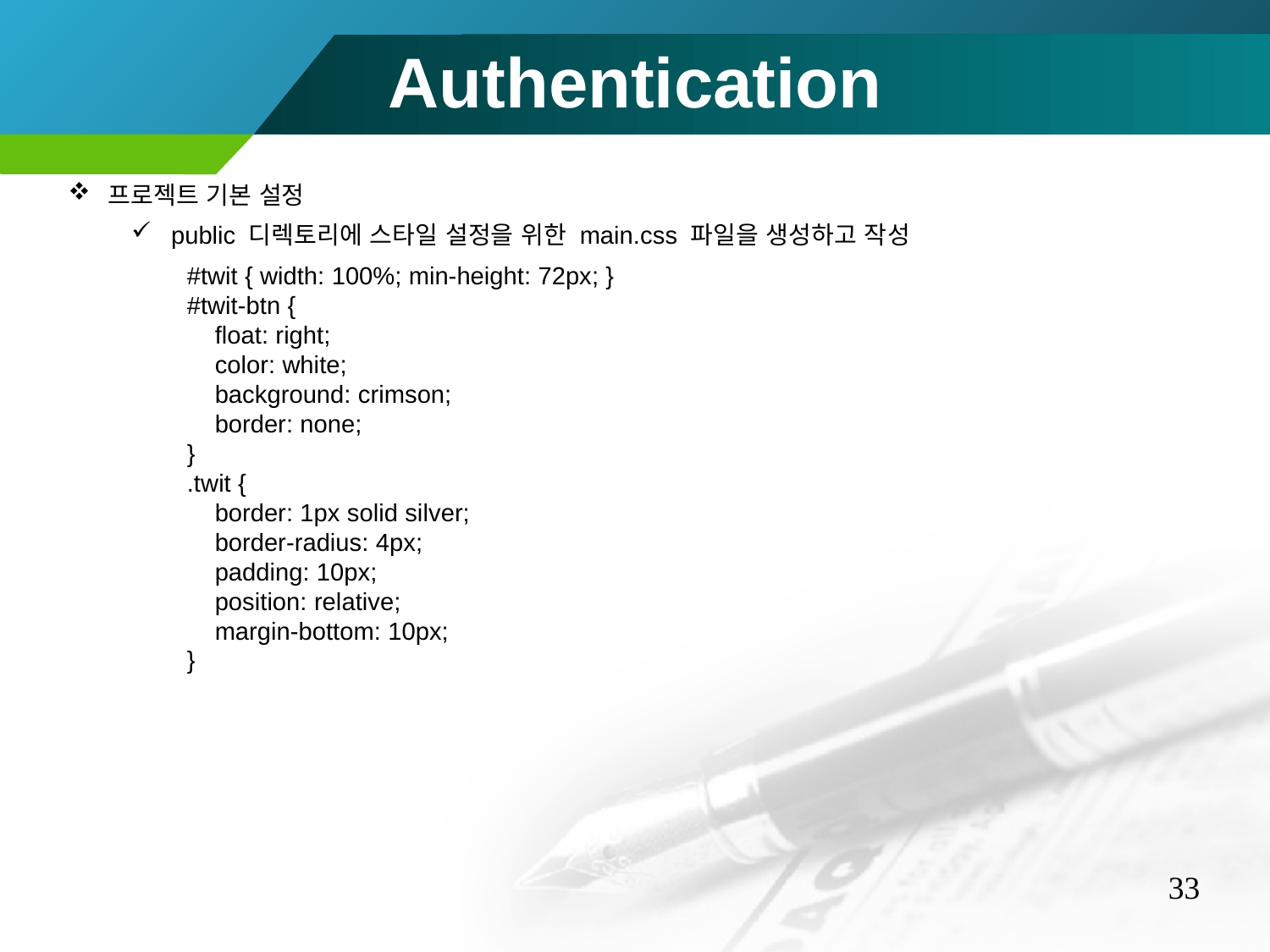

Authentication
프로젝트 기본 설정
public 디렉토리에 스타일 설정을 위한 main.css 파일을 생성하고 작성
#twit { width: 100%; min-height: 72px; }
#twit-btn {
    float: right;
    color: white;
    background: crimson;
    border: none;
}
.twit {
    border: 1px solid silver;
    border-radius: 4px;
    padding: 10px;
    position: relative;
    margin-bottom: 10px;
}
33